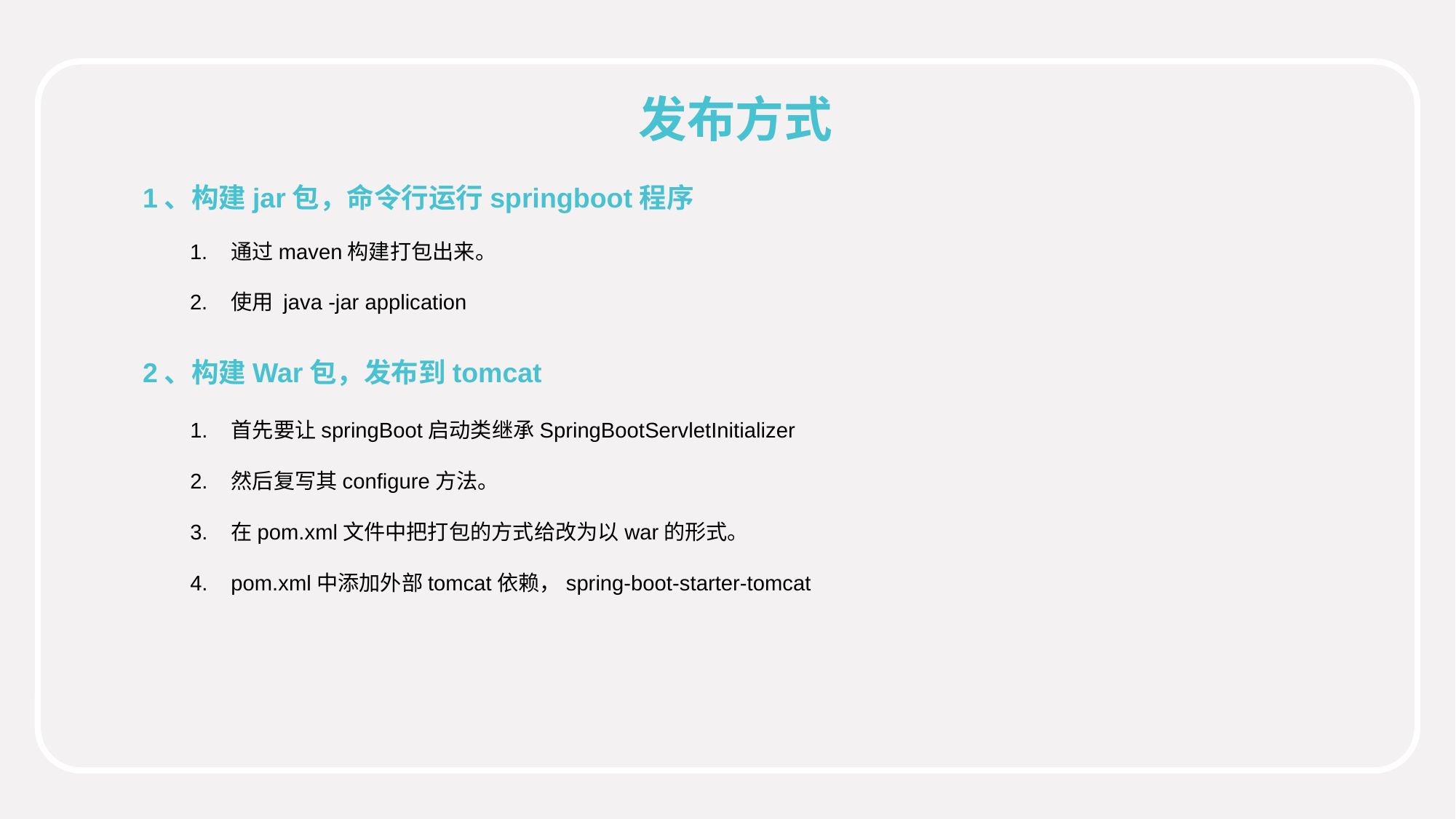

发布方式
1、构建jar包，命令行运行springboot程序

通过maven构建打包出来。

使用 java -jar application

2、构建War包，发布到tomcat
首先要让springBoot启动类继承SpringBootServletInitializer

然后复写其configure方法。

在pom.xml文件中把打包的方式给改为以war的形式。

pom.xml中添加外部tomcat依赖，spring-boot-starter-tomcat